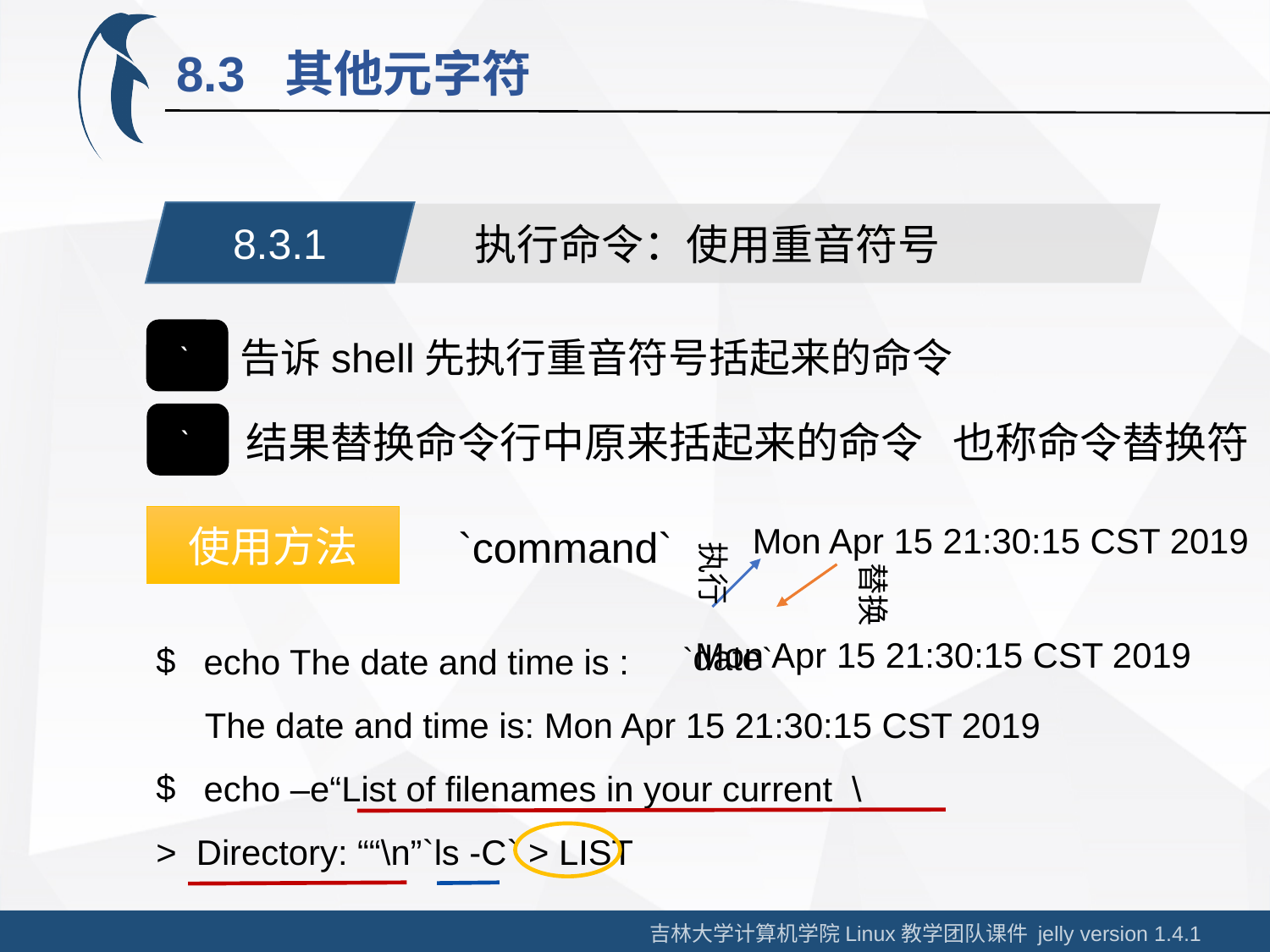

8.3  其他元字符
8.3.1
执行命令：使用重音符号
`
告诉shell先执行重音符号括起来的命令
`
结果替换命令行中原来括起来的命令
  也称命令替换符
使用方法
Mon Apr 15 21:30:15 CST 2019
`command`
执行
替换
echo The date and time is :
     The date and time is: Mon Apr 15 21:30:15 CST 2019
echo –e“List of filenames in your current  \
>  Directory: ““\n”`ls -C` > LIST
Mon Apr 15 21:30:15 CST 2019
`date`